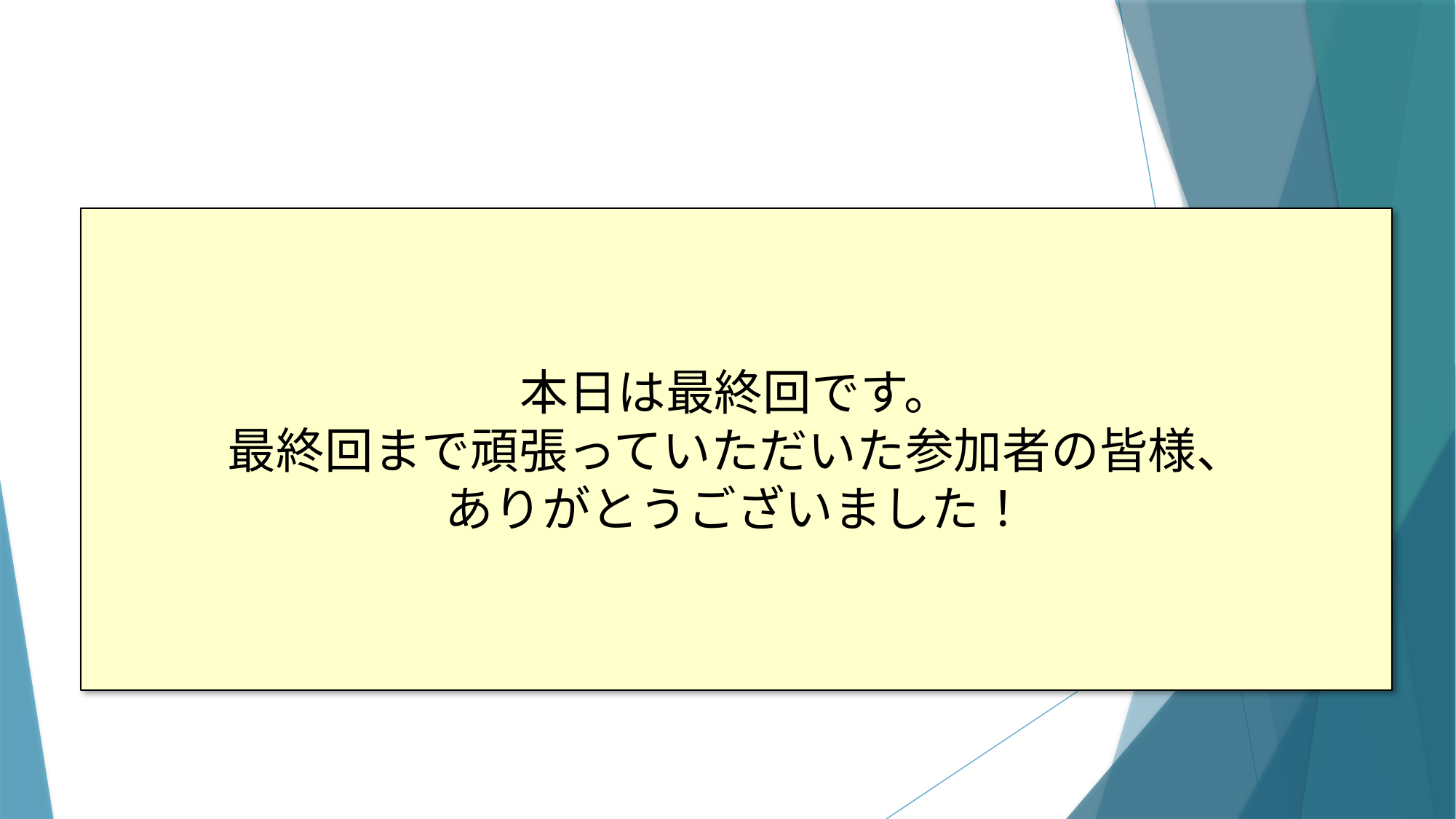

本日は最終回です。
最終回まで頑張っていただいた参加者の皆様、
ありがとうございました！